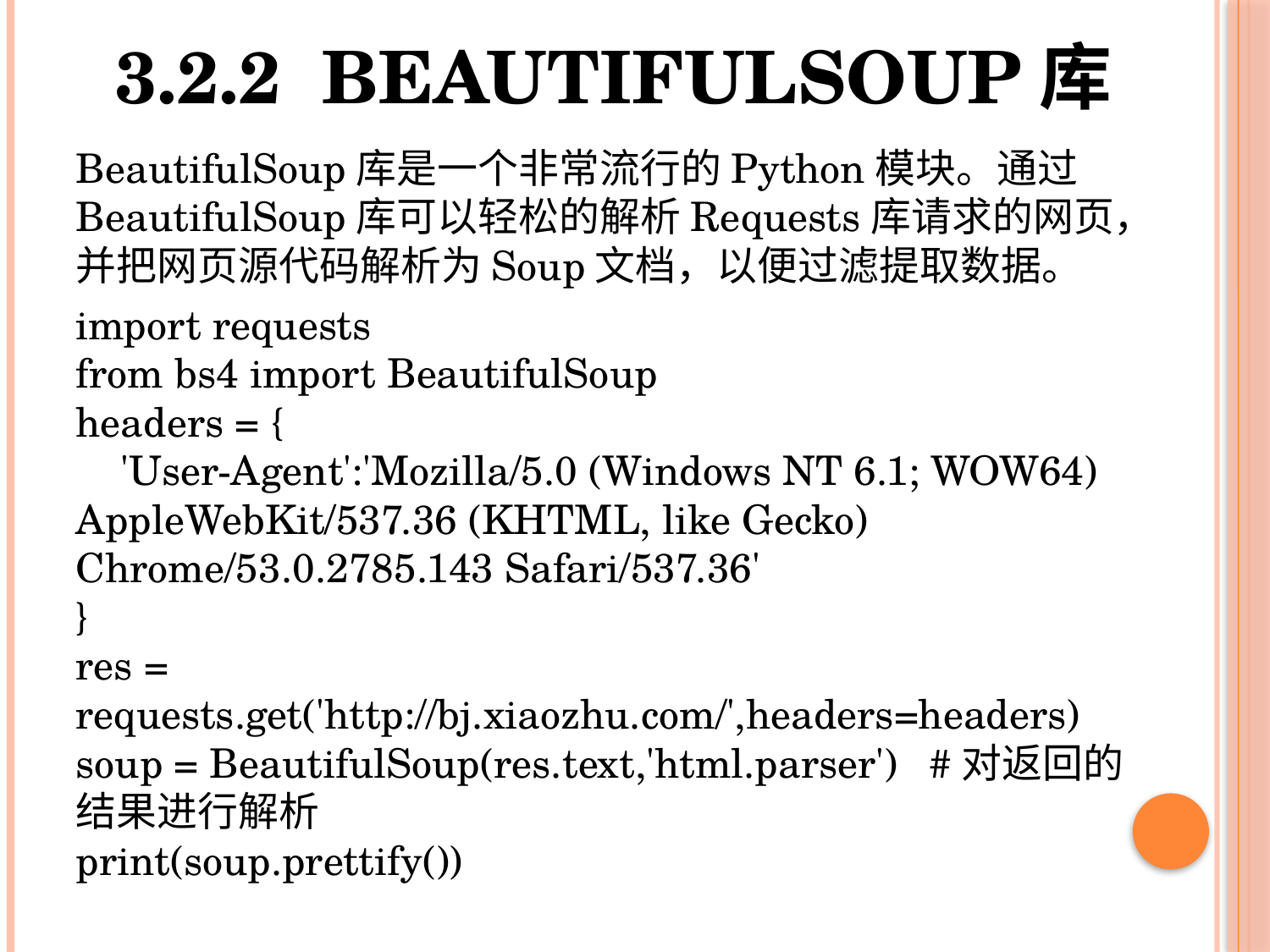

# 3.2.2  BeautifulSoup库
BeautifulSoup库是一个非常流行的Python模块。通过BeautifulSoup库可以轻松的解析Requests库请求的网页，并把网页源代码解析为Soup文档，以便过滤提取数据。
import requests
from bs4 import BeautifulSoup
headers = {
    'User-Agent':'Mozilla/5.0 (Windows NT 6.1; WOW64) AppleWebKit/537.36 (KHTML, like Gecko) Chrome/53.0.2785.143 Safari/537.36'
}
res = requests.get('http://bj.xiaozhu.com/',headers=headers)
soup = BeautifulSoup(res.text,'html.parser')		#对返回的结果进行解析
print(soup.prettify())